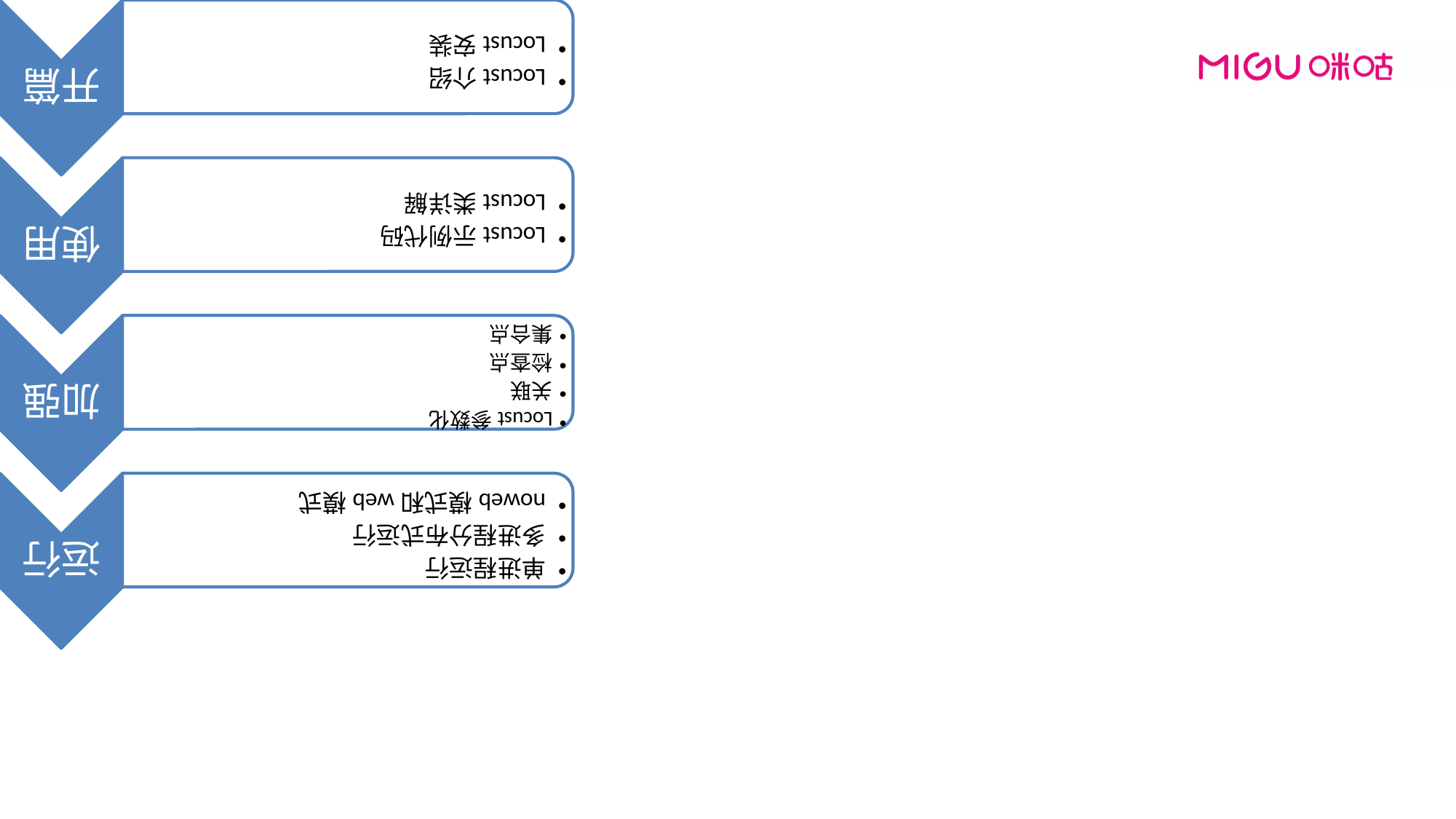

开篇
Locust介绍
Locust安装
使用
Locust示例代码
Locust类详解
加强
Locust参数化
关联
检查点
集合点
运行
单进程运行
多进程分布式运行
noweb模式和web模式